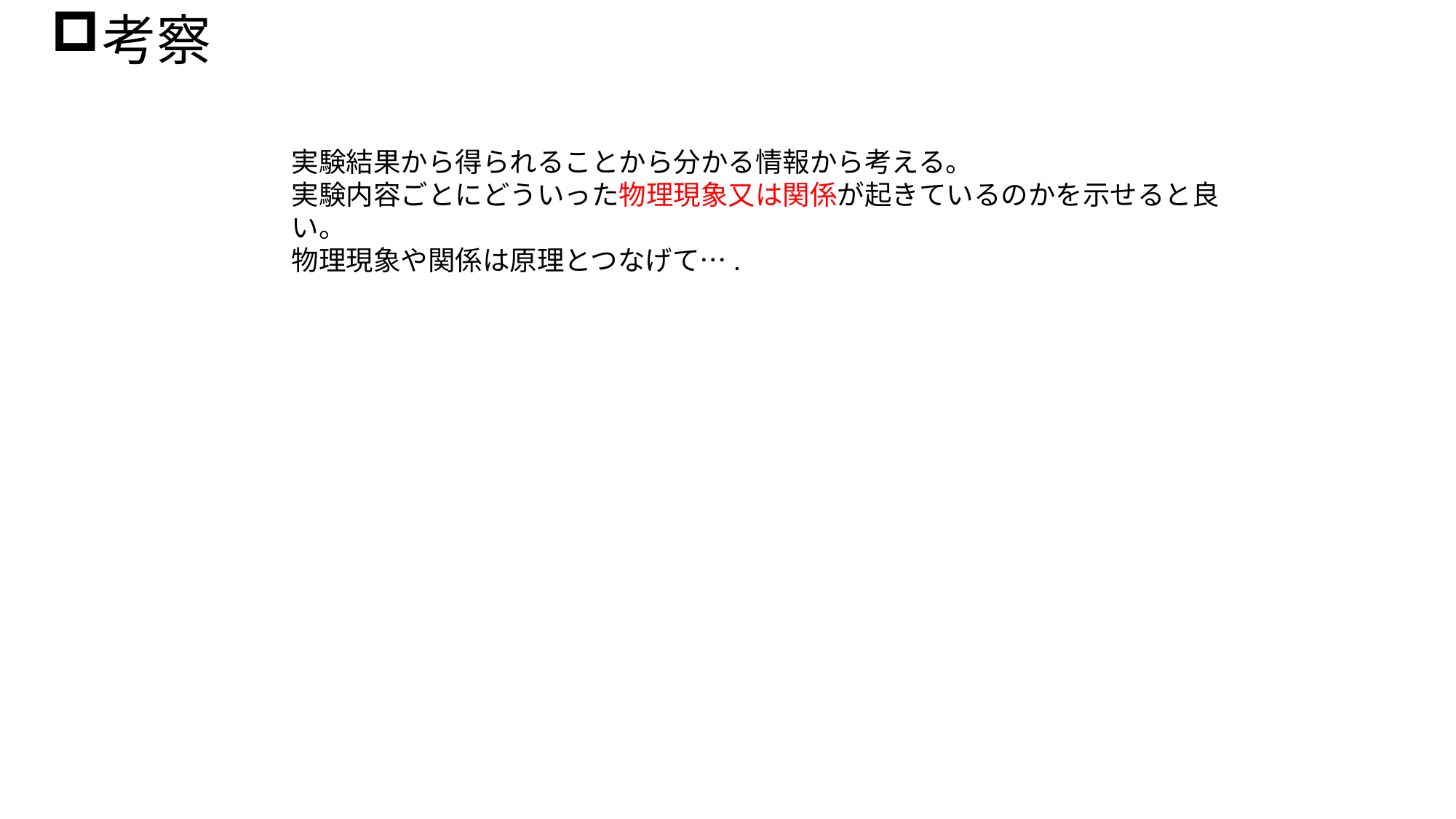

考察
実験結果から得られることから分かる情報から考える。
実験内容ごとにどういった物理現象又は関係が起きているのかを示せると良い。
物理現象や関係は原理とつなげて….